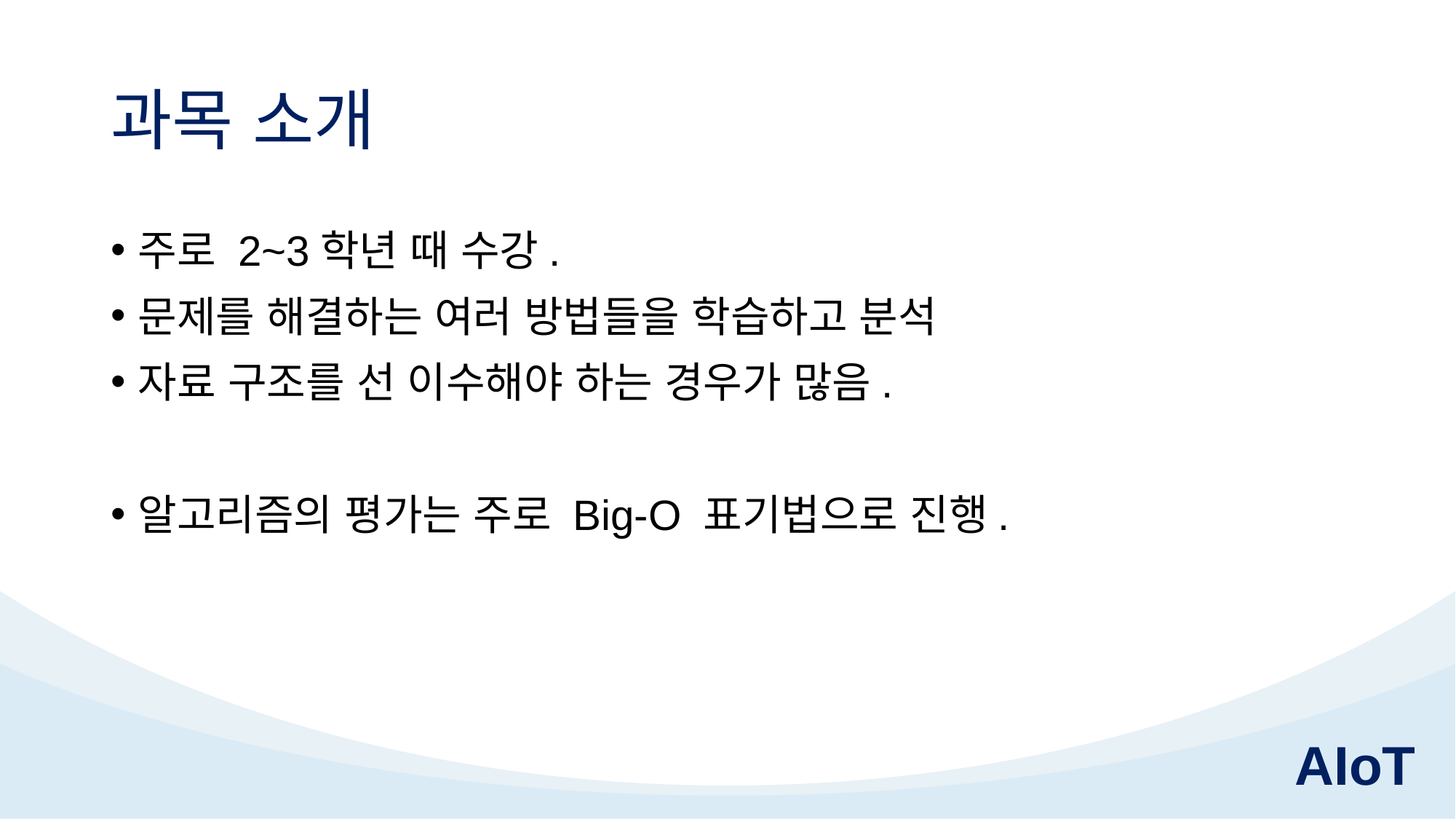

# 과목 소개
주로 2~3학년 때 수강.
문제를 해결하는 여러 방법들을 학습하고 분석
자료 구조를 선 이수해야 하는 경우가 많음.

알고리즘의 평가는 주로 Big-O 표기법으로 진행.